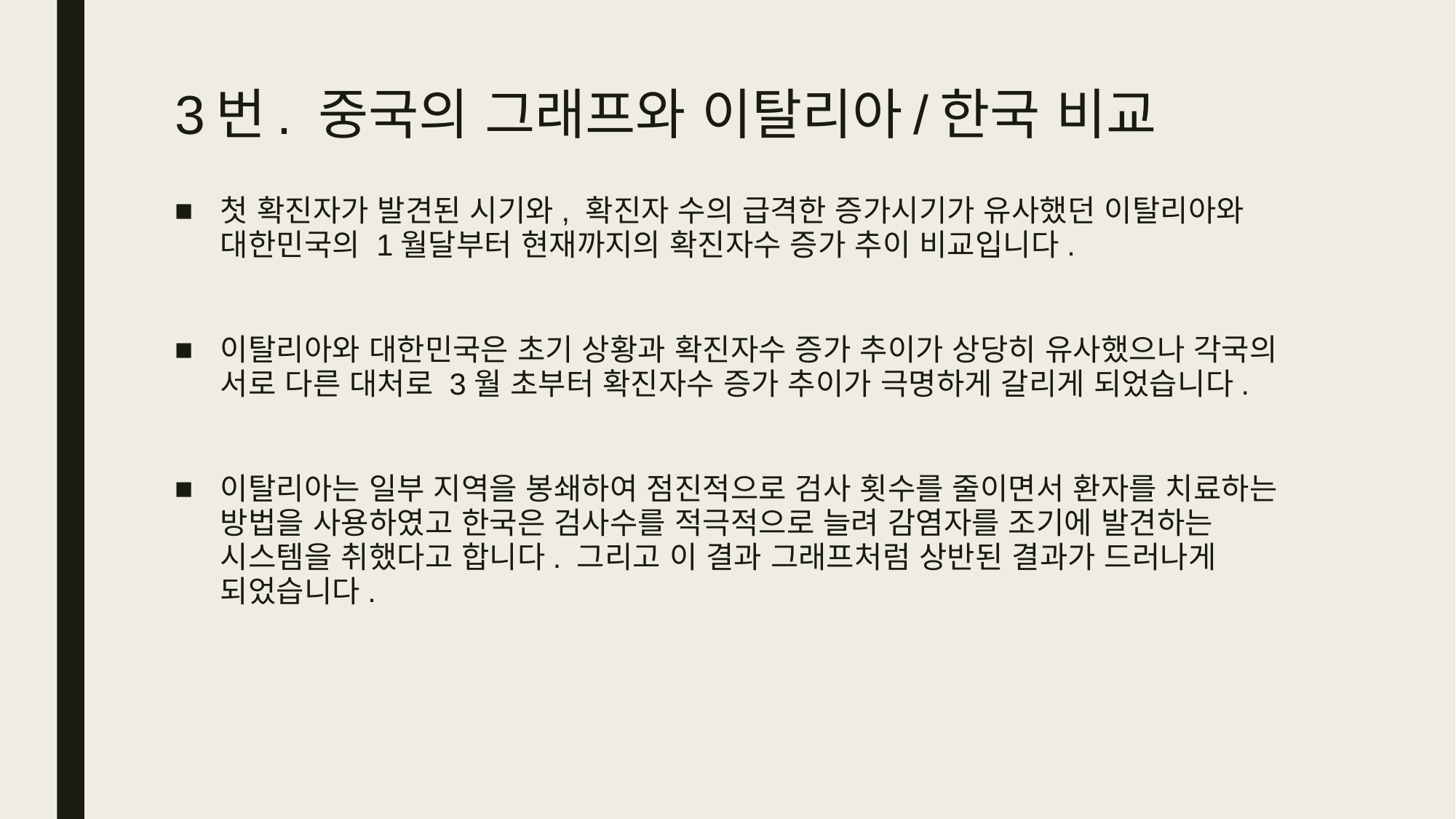

# 3번. 중국의 그래프와 이탈리아/한국 비교
첫 확진자가 발견된 시기와, 확진자 수의 급격한 증가시기가 유사했던 이탈리아와 대한민국의 1월달부터 현재까지의 확진자수 증가 추이 비교입니다.

이탈리아와 대한민국은 초기 상황과 확진자수 증가 추이가 상당히 유사했으나 각국의 서로 다른 대처로 3월 초부터 확진자수 증가 추이가 극명하게 갈리게 되었습니다.

이탈리아는 일부 지역을 봉쇄하여 점진적으로 검사 횟수를 줄이면서 환자를 치료하는 방법을 사용하였고 한국은 검사수를 적극적으로 늘려 감염자를 조기에 발견하는 시스템을 취했다고 합니다. 그리고 이 결과 그래프처럼 상반된 결과가 드러나게 되었습니다.